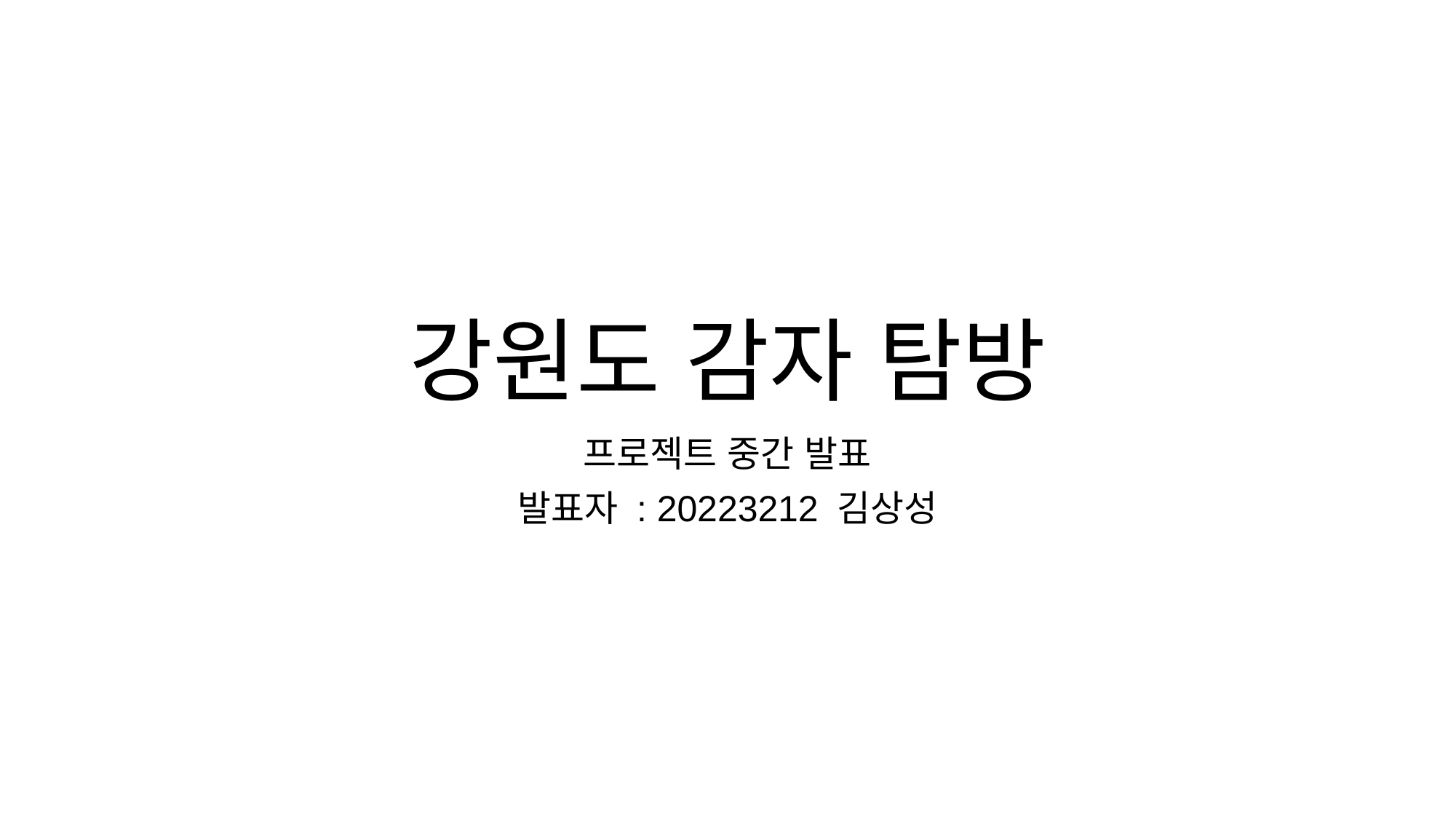

# 강원도 감자 탐방
프로젝트 중간 발표
발표자 : 20223212 김상성